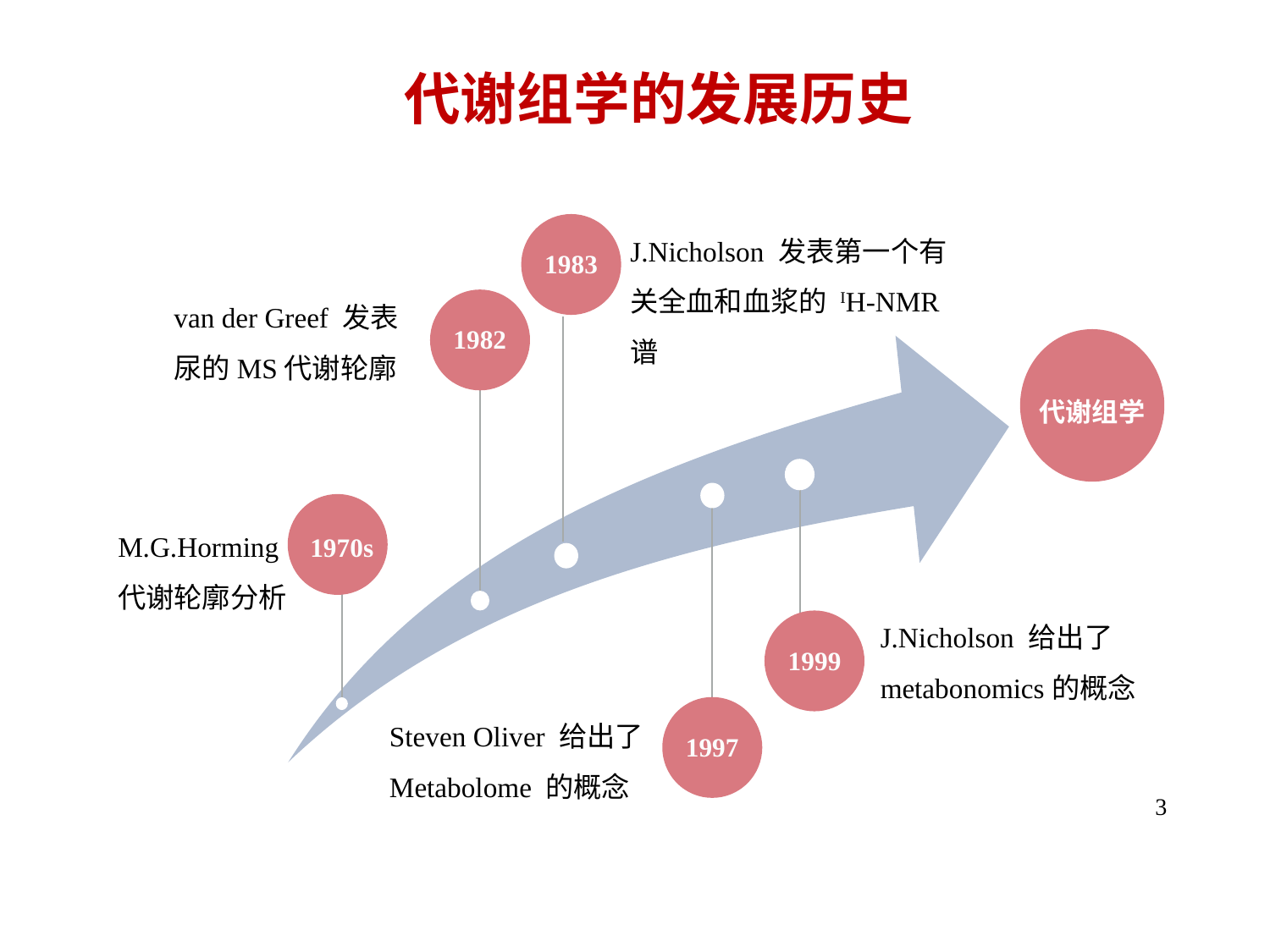

代谢组学的发展历史

J.Nicholson 发表第一个有关全血和血浆的 IH-NMR谱

1983
van der Greef 发表尿的MS代谢轮廓

1982

代谢组学

M.G.Horming
代谢轮廓分析
1970s

J.Nicholson 给出了metabonomics的概念

1999
Steven Oliver 给出了
Metabolome 的概念

1997
3